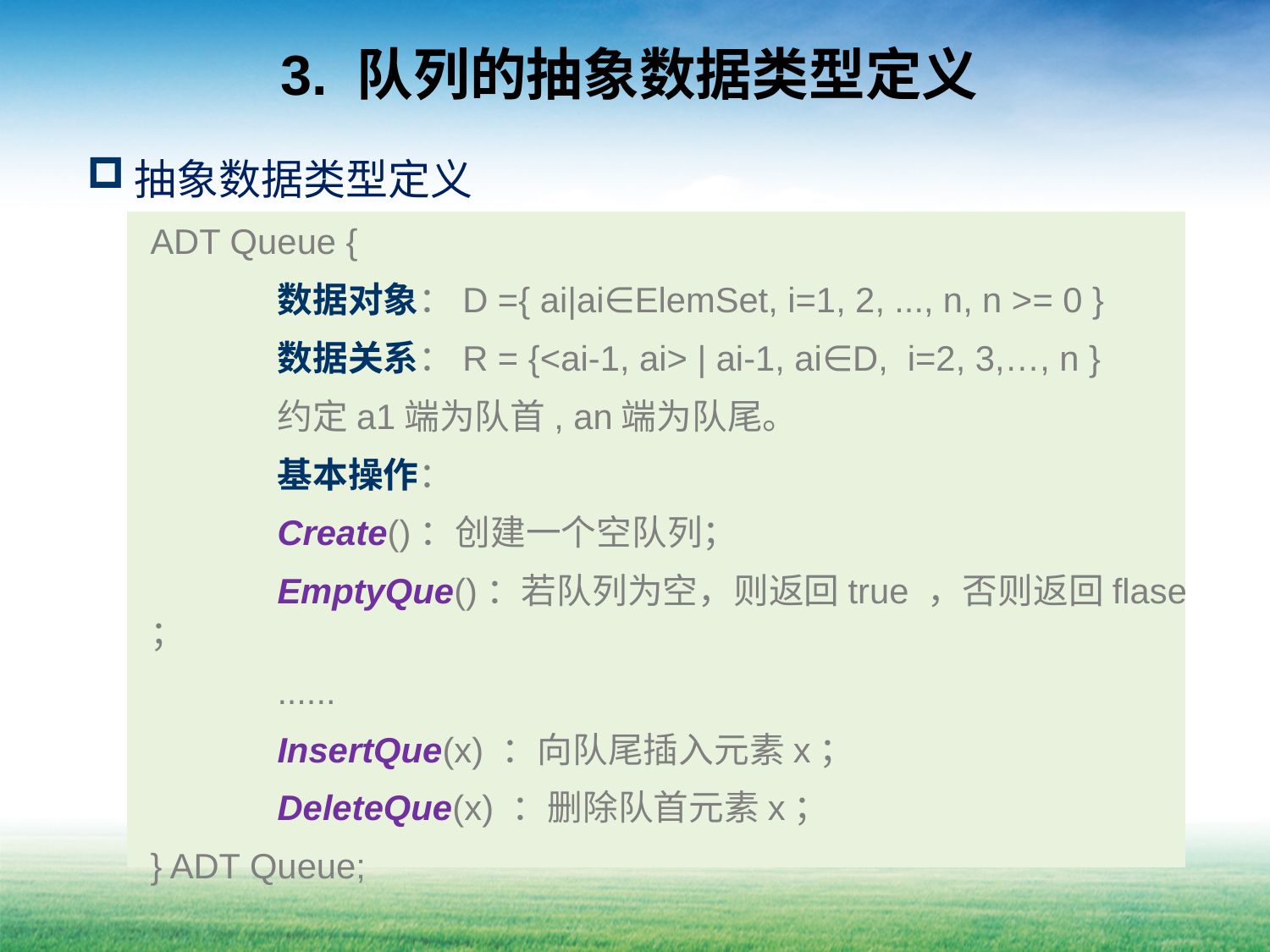

# 3. 队列的抽象数据类型定义
抽象数据类型定义
ADT Queue {
	数据对象：D ={ ai|ai∈ElemSet, i=1, 2, ..., n, n >= 0 }
	数据关系：R = {<ai-1, ai> | ai-1, ai∈D,  i=2, 3,…, n }
	约定a1端为队首, an端为队尾。
	基本操作：
	Create()：创建一个空队列；
	EmptyQue()：若队列为空，则返回true ，否则返回flase ；
	......
	InsertQue(x) ：向队尾插入元素x；
	DeleteQue(x) ：删除队首元素x；
} ADT Queue;